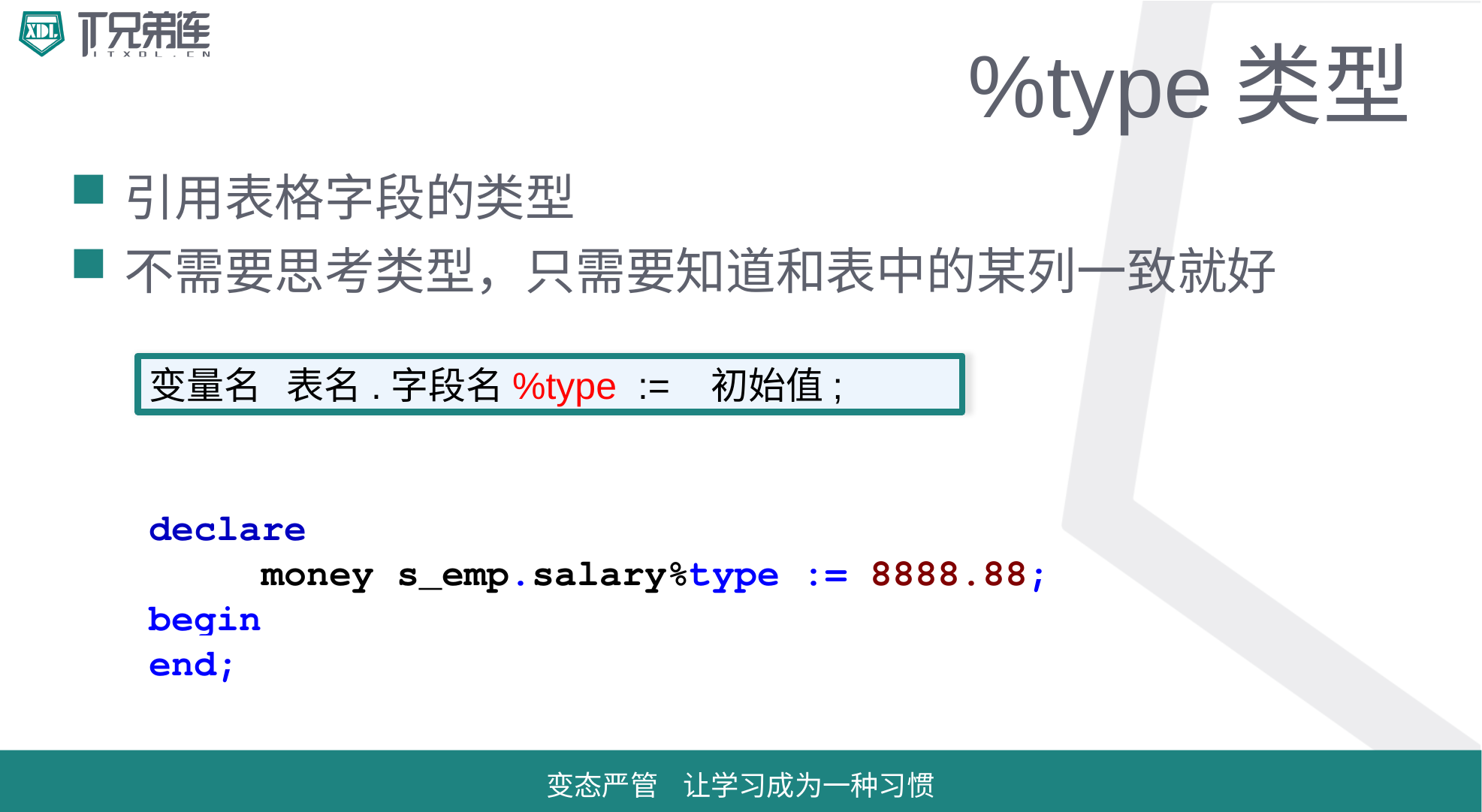

# %type类型
引用表格字段的类型
不需要思考类型，只需要知道和表中的某列一致就好
变量名   表名.字段名%type  :=   初始值;
declare
	money s_emp.salary%type := 8888.88;
begin
end;